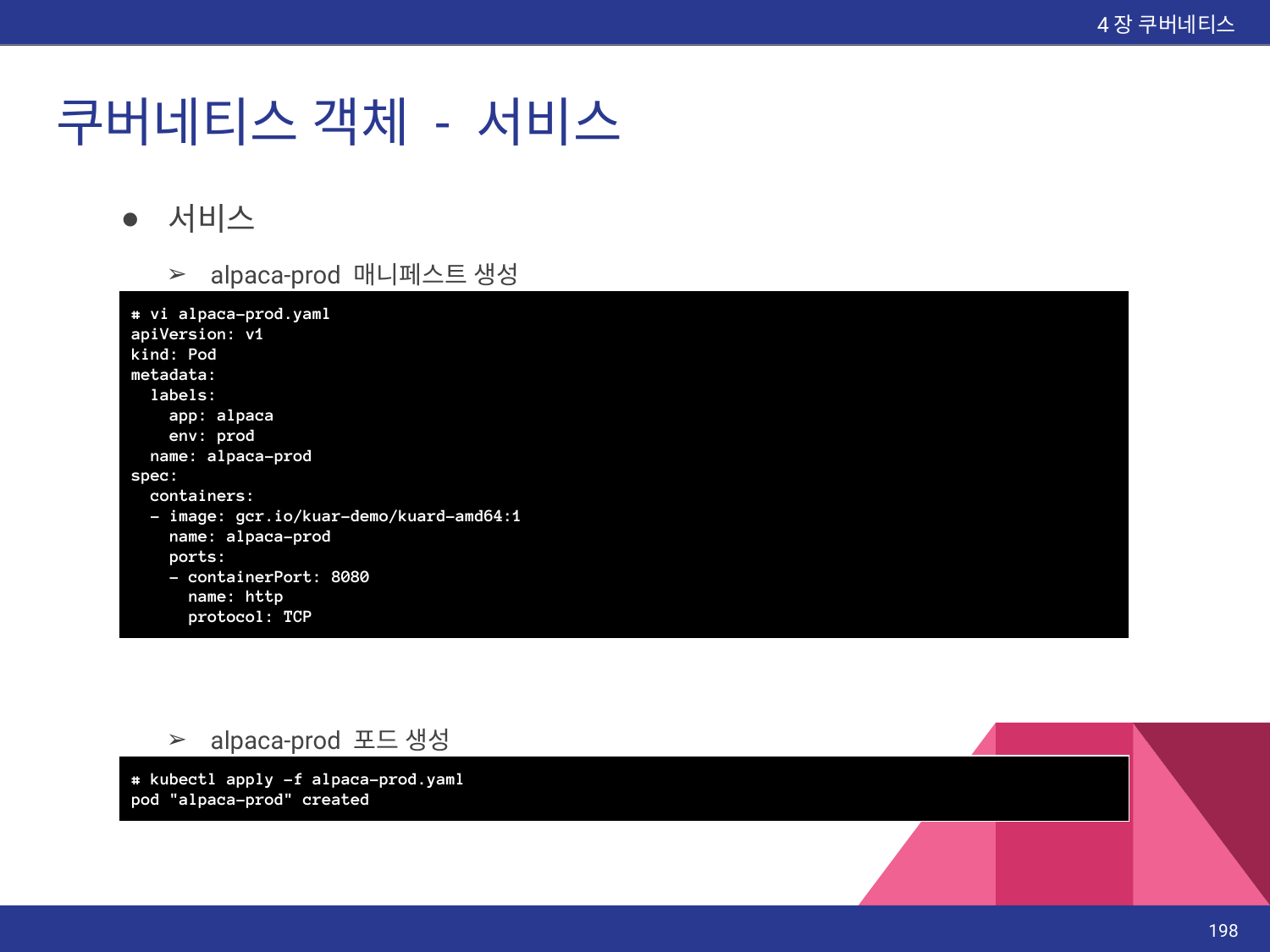

4장 쿠버네티스

# 쿠버네티스 객체 - 서비스
서비스
alpaca-prod 매니페스트 생성
| # vi alpaca-prod.yaml apiVersion: v1 kind: Pod metadata: labels: app: alpaca env: prod name: alpaca-prod spec: containers: - image: gcr.io/kuar-demo/kuard-amd64:1 name: alpaca-prod ports: - containerPort: 8080 name: http protocol: TCP |
| --- |
alpaca-prod 포드 생성
| # kubectl apply -f alpaca-prod.yaml pod "alpaca-prod" created |
| --- |
198